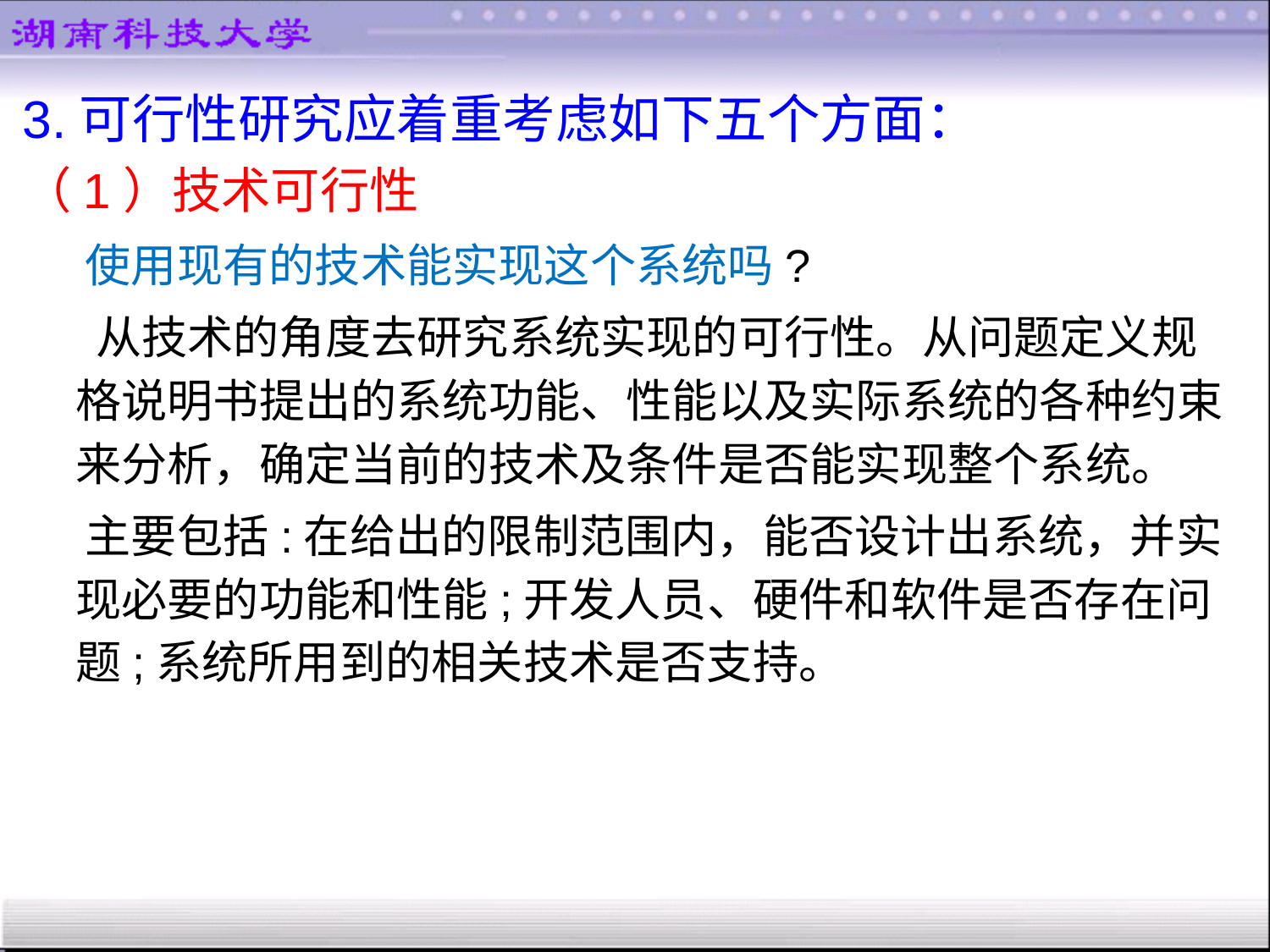

3.可行性研究应着重考虑如下五个方面：
（1）技术可行性
     使用现有的技术能实现这个系统吗?
      从技术的角度去研究系统实现的可行性。从问题定义规格说明书提出的系统功能、性能以及实际系统的各种约束来分析，确定当前的技术及条件是否能实现整个系统。
     主要包括:在给出的限制范围内，能否设计出系统，并实现必要的功能和性能;开发人员、硬件和软件是否存在问题;系统所用到的相关技术是否支持。